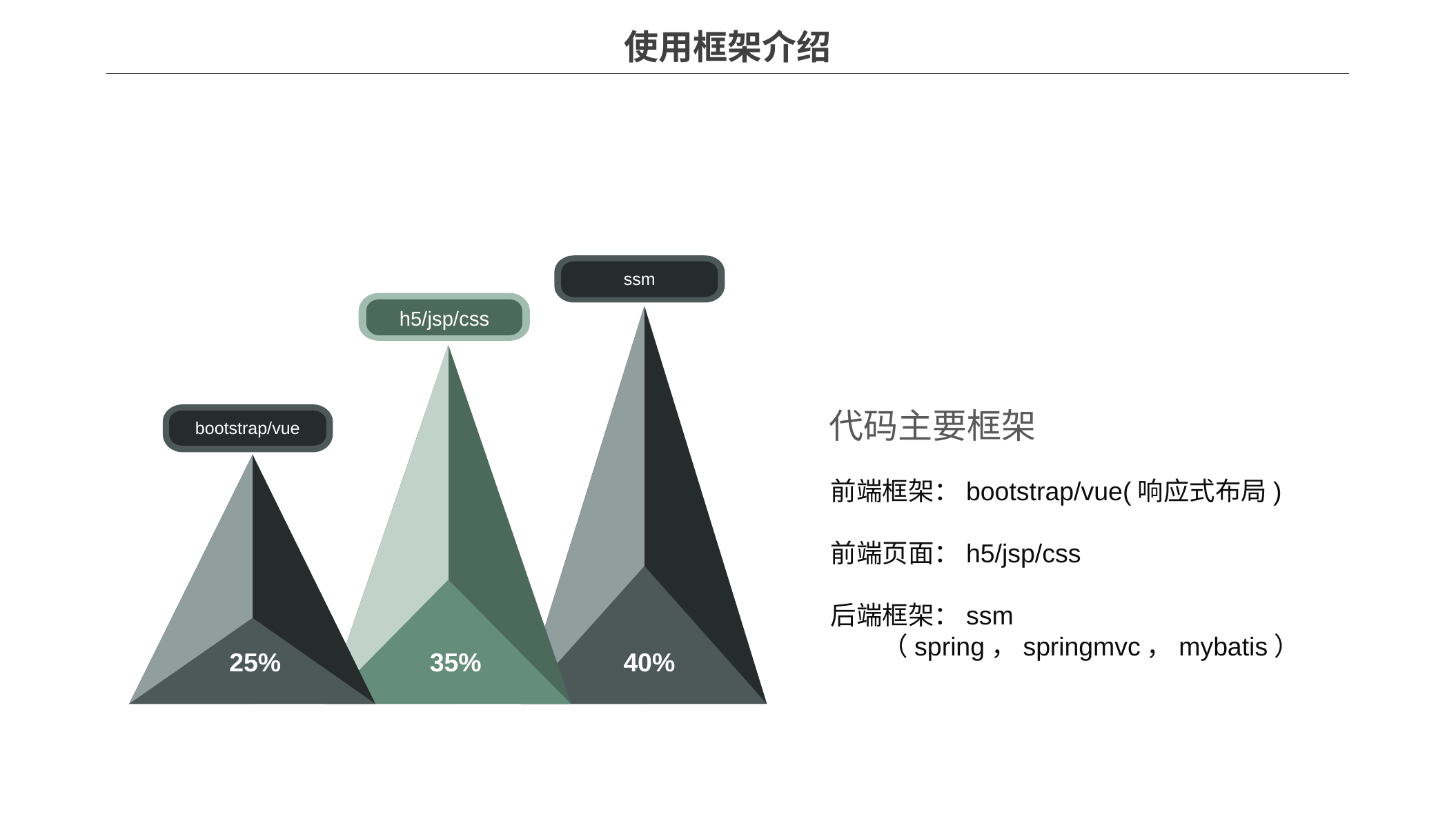

使用框架介绍

ssm

h5/jsp/css

代码主要框架

bootstrap/vue

前端框架：bootstrap/vue(响应式布局)

前端页面：h5/jsp/css

后端框架：ssm
（spring，springmvc，mybatis）

25%
35%
40%